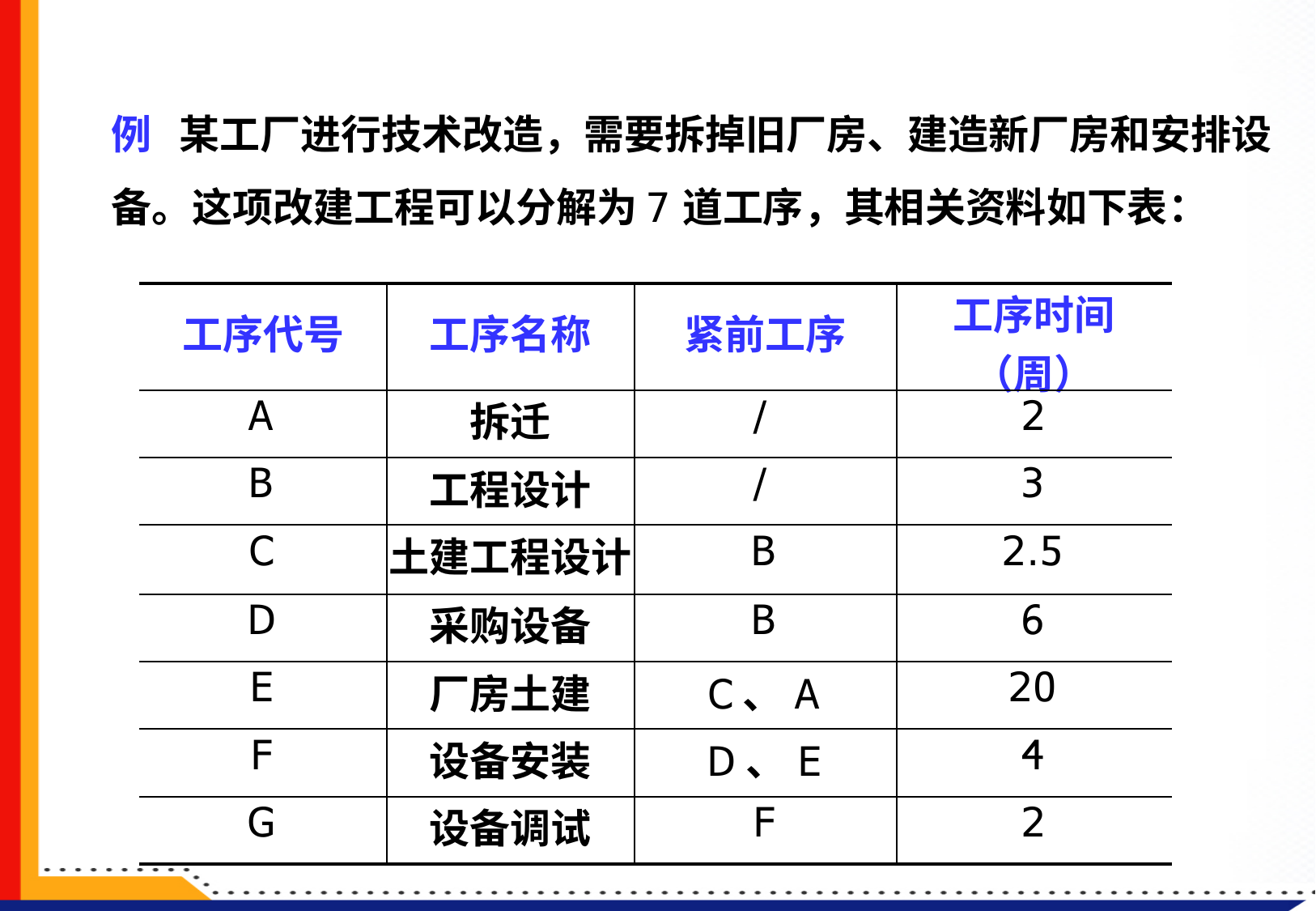

例   某工厂进行技术改造，需要拆掉旧厂房、建造新厂房和安排设备。这项改建工程可以分解为7道工序，其相关资料如下表：
| 工序代号 | 工序名称 | 紧前工序 | 工序时间（周） |
| --- | --- | --- | --- |
| A | 拆迁 | / | 2 |
| B | 工程设计 | / | 3 |
| C | 土建工程设计 | B | 2.5 |
| D | 采购设备 | B | 6 |
| E | 厂房土建 | C、A | 20 |
| F | 设备安装 | D、E | 4 |
| G | 设备调试 | F | 2 |